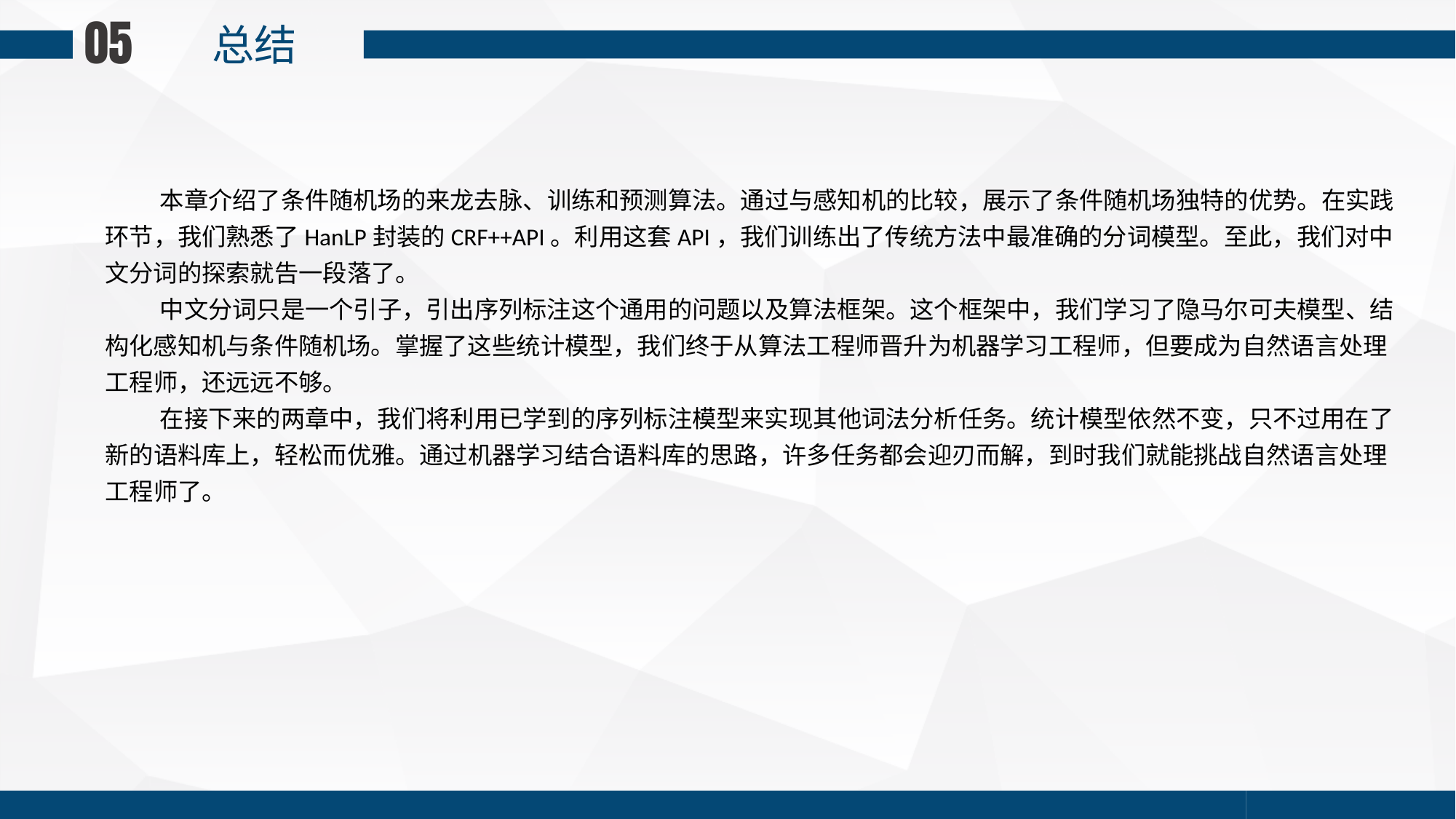

05
 总结

         本章介绍了条件随机场的来龙去脉、训练和预测算法。通过与感知机的比较，展示了条件随机场独特的优势。在实践环节，我们熟悉了HanLP封装的CRF++API。利用这套API，我们训练出了传统方法中最准确的分词模型。至此，我们对中文分词的探索就告一段落了。
         中文分词只是一个引子，引出序列标注这个通用的问题以及算法框架。这个框架中，我们学习了隐马尔可夫模型、结构化感知机与条件随机场。掌握了这些统计模型，我们终于从算法工程师晋升为机器学习工程师，但要成为自然语言处理工程师，还远远不够。
         在接下来的两章中，我们将利用已学到的序列标注模型来实现其他词法分析任务。统计模型依然不变，只不过用在了新的语料库上，轻松而优雅。通过机器学习结合语料库的思路，许多任务都会迎刃而解，到时我们就能挑战自然语言处理工程师了。